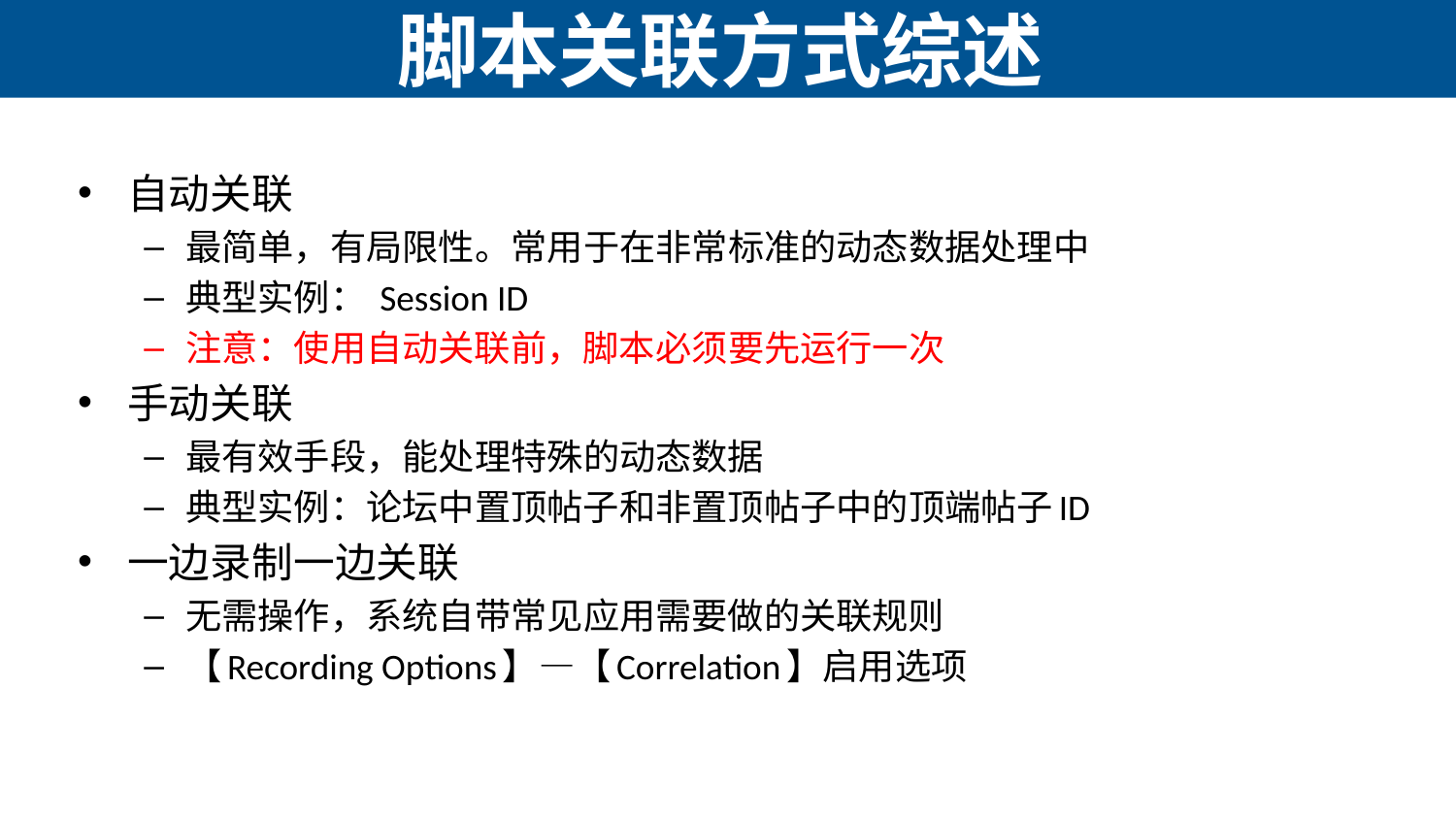

# 脚本关联方式综述
自动关联
最简单，有局限性。常用于在非常标准的动态数据处理中
典型实例： Session ID
注意：使用自动关联前，脚本必须要先运行一次
手动关联
最有效手段，能处理特殊的动态数据
典型实例：论坛中置顶帖子和非置顶帖子中的顶端帖子ID
一边录制一边关联
无需操作，系统自带常见应用需要做的关联规则
【Recording Options】—【Correlation】启用选项